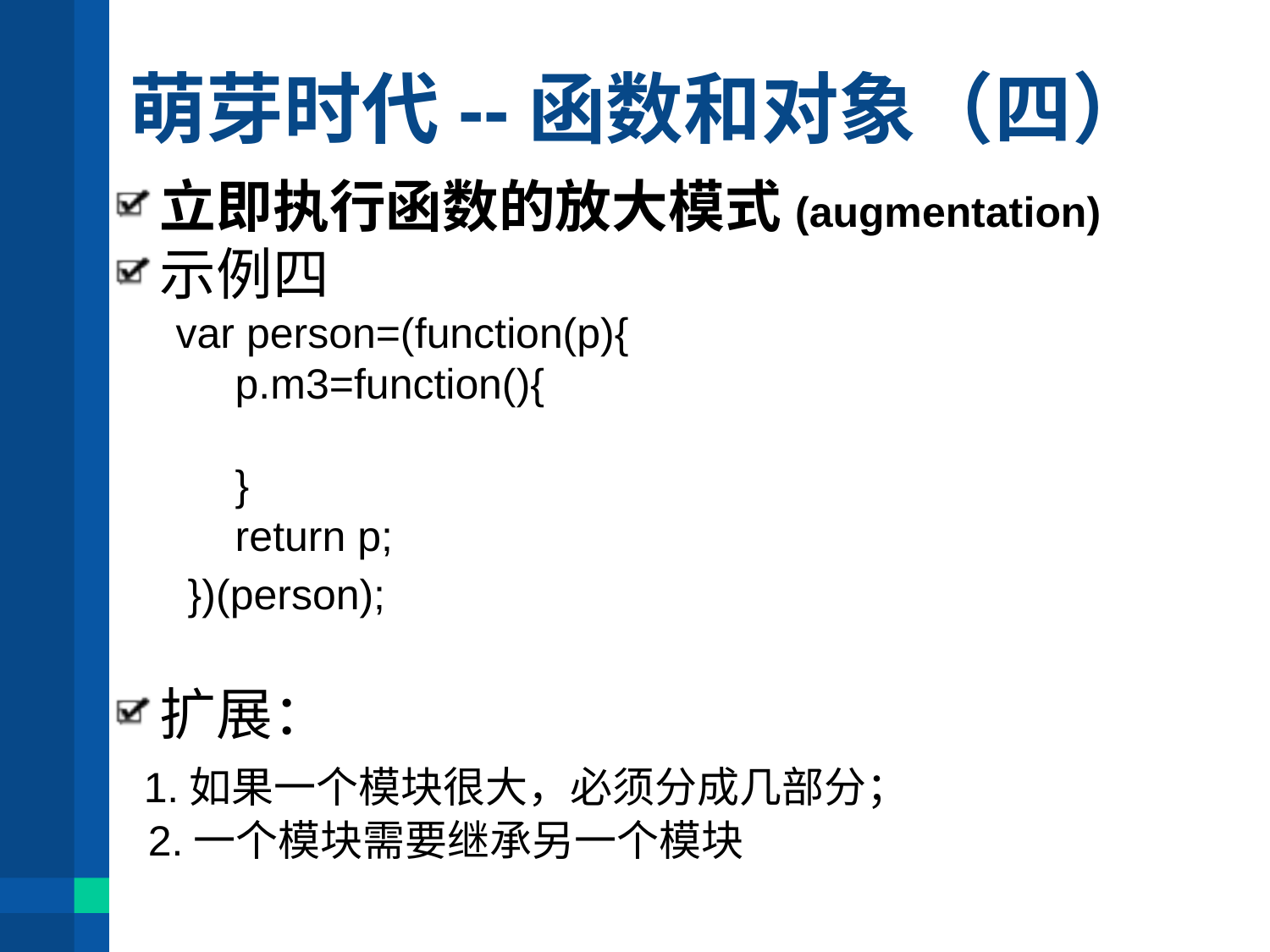

# 萌芽时代--函数和对象（四）
立即执行函数的放大模式(augmentation)
示例四
var person=(function(p){
     p.m3=function(){

     }
     return p;
 })(person);

扩展：
  1.如果一个模块很大，必须分成几部分；
   2.一个模块需要继承另一个模块